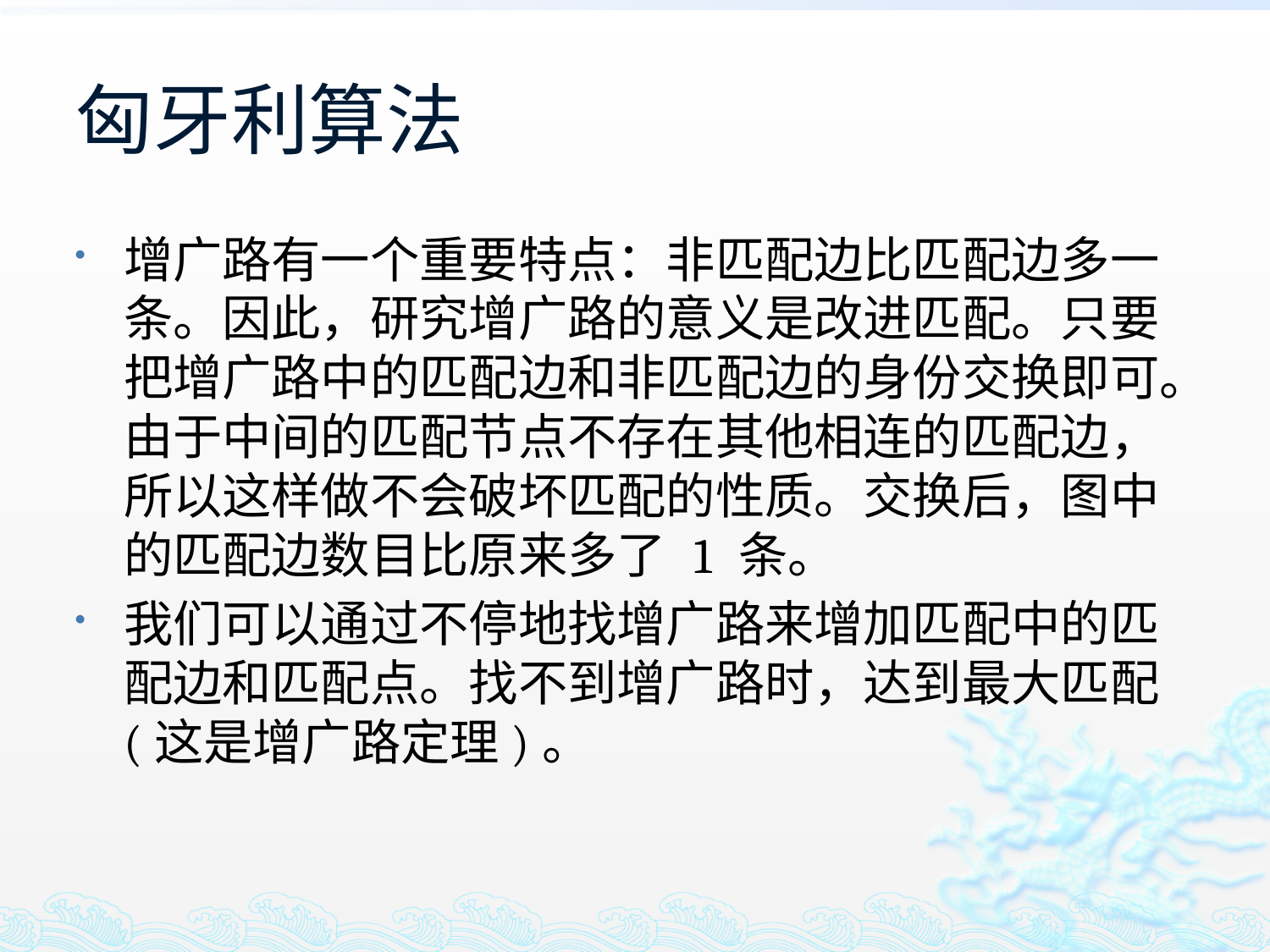

# 匈牙利算法
增广路有一个重要特点：非匹配边比匹配边多一条。因此，研究增广路的意义是改进匹配。只要把增广路中的匹配边和非匹配边的身份交换即可。由于中间的匹配节点不存在其他相连的匹配边，所以这样做不会破坏匹配的性质。交换后，图中的匹配边数目比原来多了 1 条。
我们可以通过不停地找增广路来增加匹配中的匹配边和匹配点。找不到增广路时，达到最大匹配(这是增广路定理)。